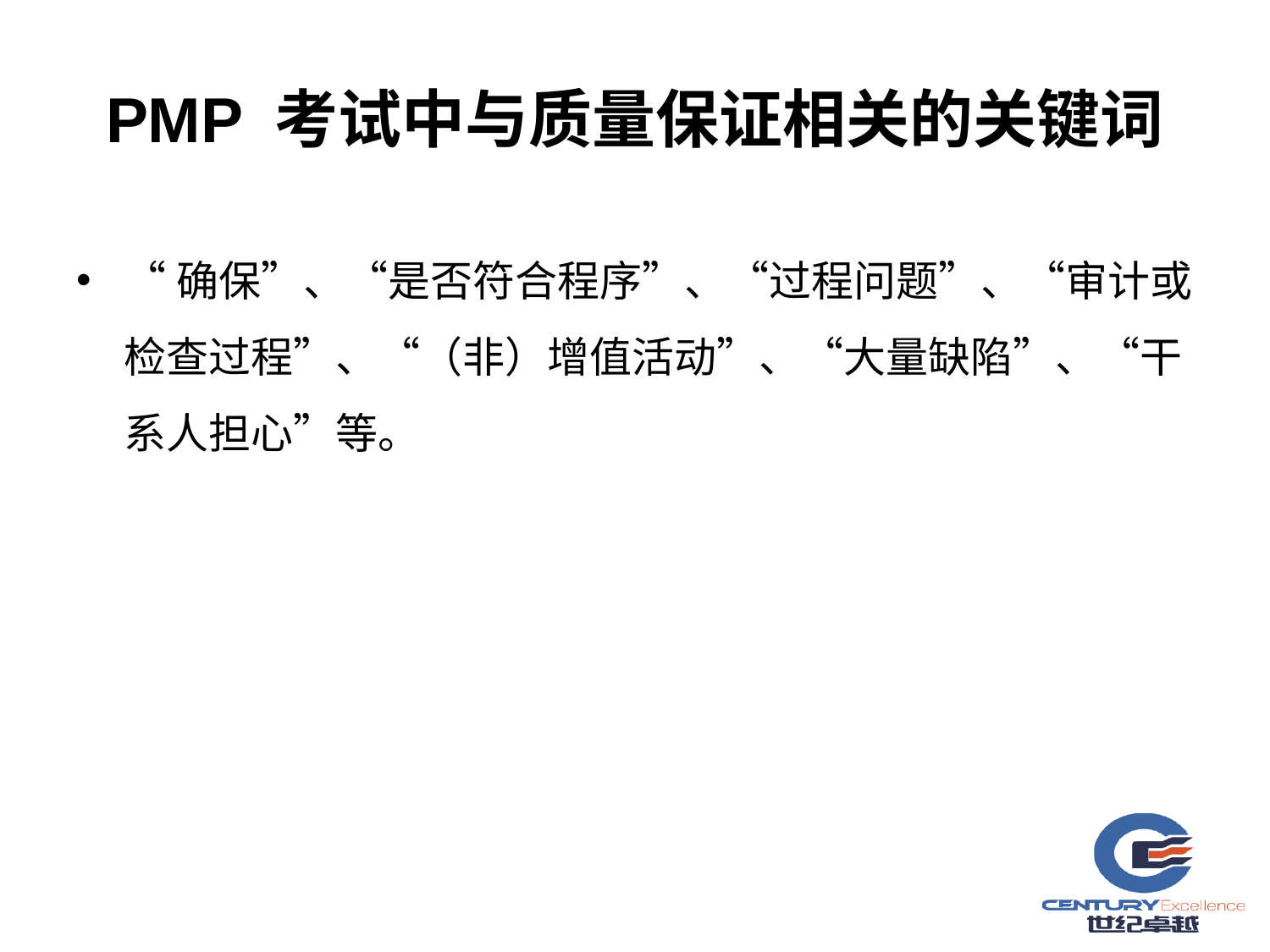

# PMP 考试中与质量保证相关的关键词
“确保”、“是否符合程序”、“过程问题”、“审计或检查过程”、“（非）增值活动”、“大量缺陷”、“干系人担心”等。